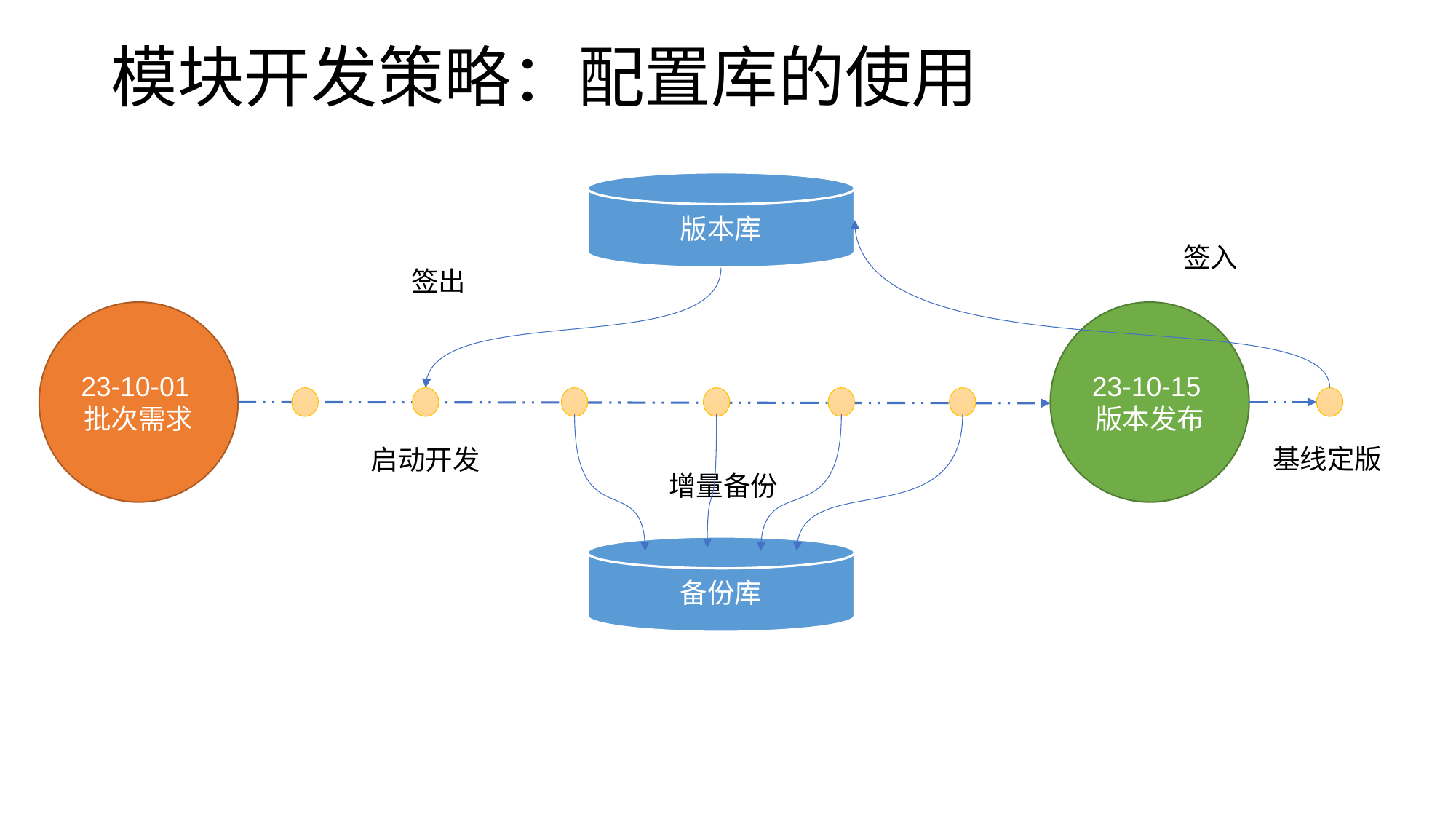

模块开发策略：配置库的使用
版本库
签入
签出
23-10-01批次需求
23-10-15版本发布

基线定版
启动开发
增量备份
备份库